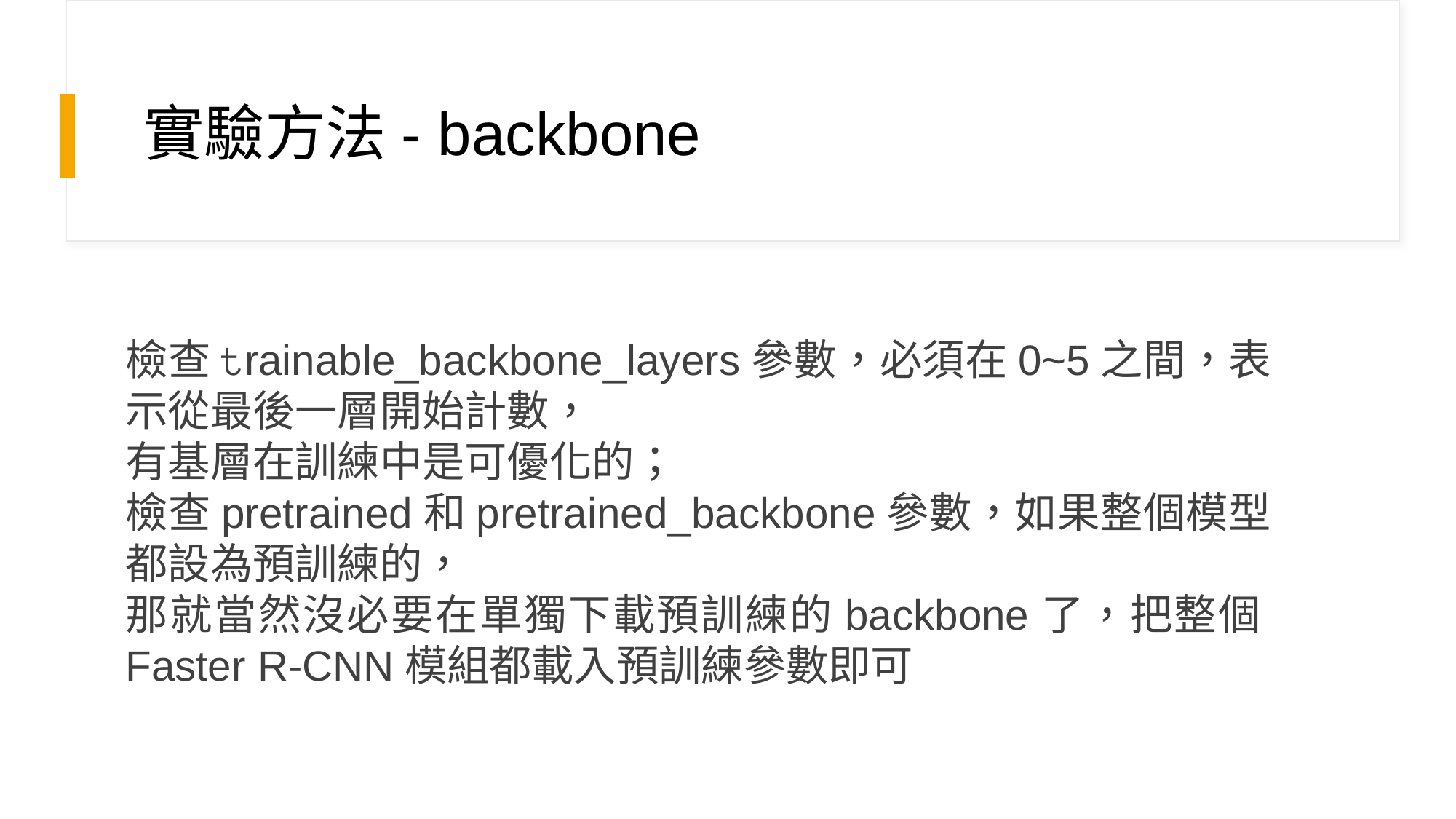

實驗方法- backbone
檢查trainable_backbone_layers參數，必須在0~5之間，表示從最後一層開始計數，​
有基層在訓練中是可優化的；​
檢查pretrained和pretrained_backbone參數，如果整個模型都設為預訓練的，​
那就當然沒必要在單獨下載預訓練的backbone了，把整個Faster R-CNN模組都載入預訓練參數即可